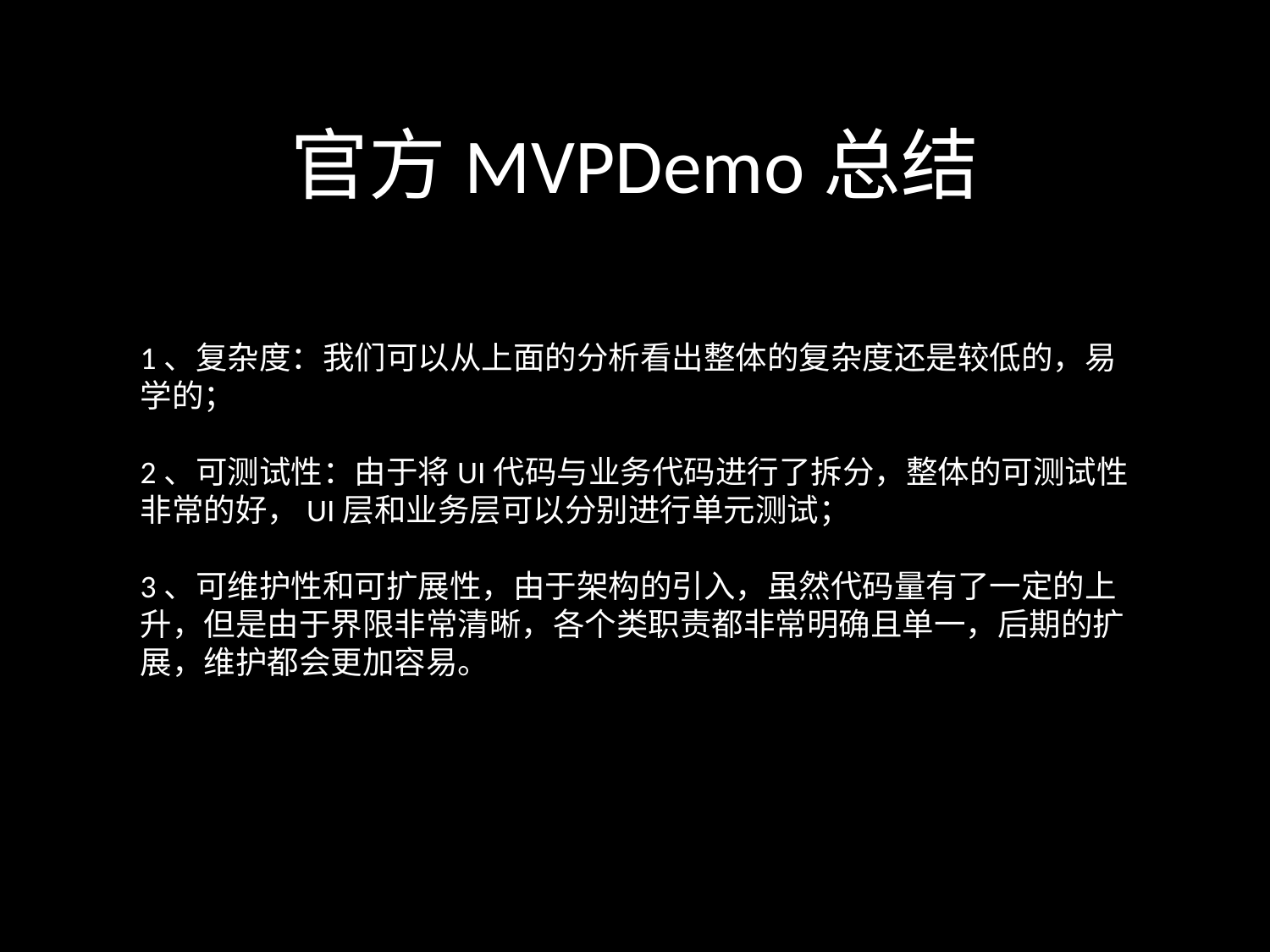

# 官方MVPDemo总结
1、复杂度：我们可以从上面的分析看出整体的复杂度还是较低的，易学的；

2、可测试性：由于将UI代码与业务代码进行了拆分，整体的可测试性非常的好，UI层和业务层可以分别进行单元测试；

3、可维护性和可扩展性，由于架构的引入，虽然代码量有了一定的上升，但是由于界限非常清晰，各个类职责都非常明确且单一，后期的扩展，维护都会更加容易。